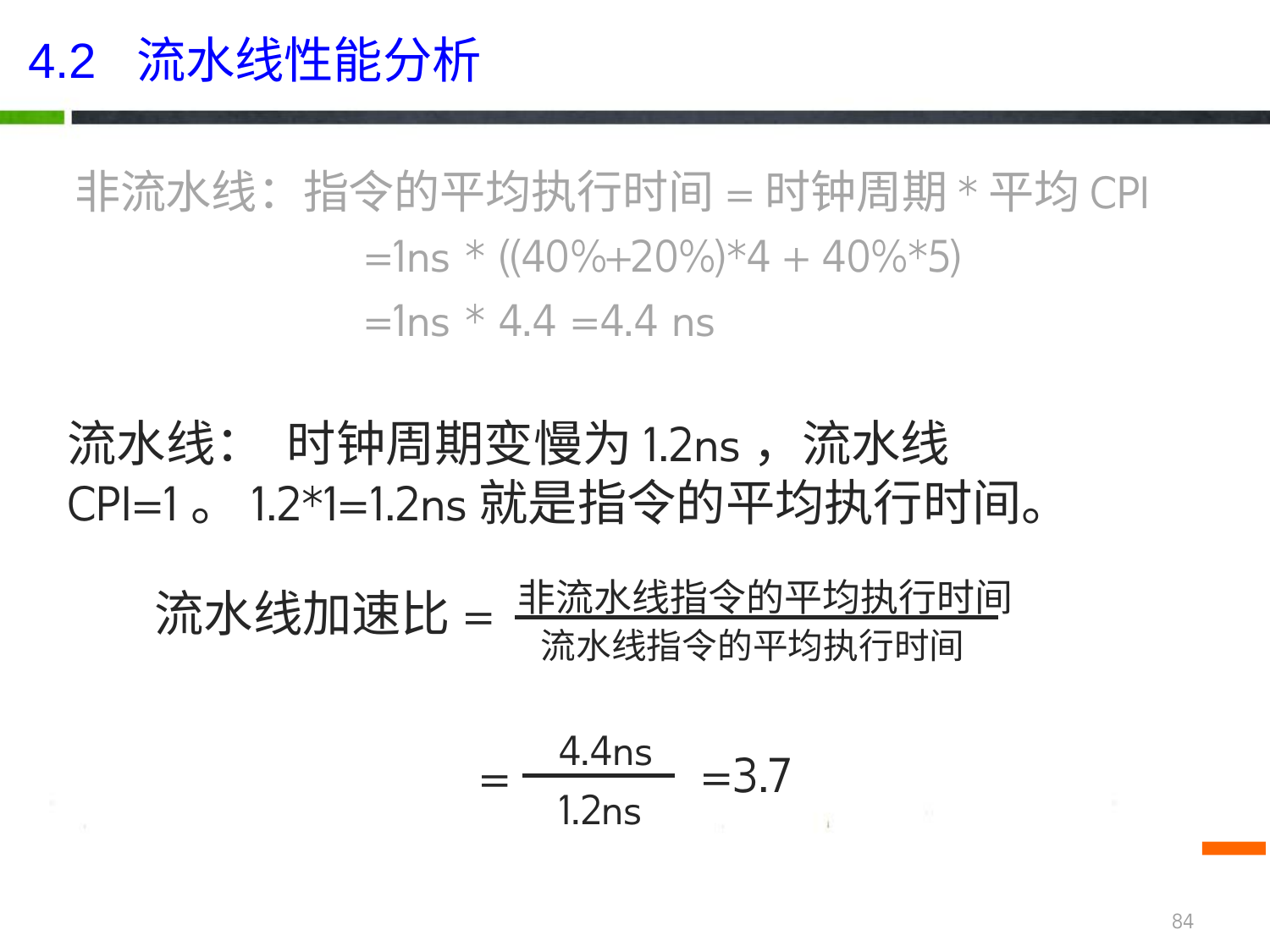

4.2  流水线性能分析
非流水线：指令的平均执行时间=时钟周期*平均CPI
                     =1ns * ((40%+20%)*4 + 40%*5)
                     =1ns * 4.4 =4.4 ns
流水线：  时钟周期变慢为1.2ns，流水线CPI=1。1.2*1=1.2ns就是指令的平均执行时间。
非流水线指令的平均执行时间
流水线加速比=
流水线指令的平均执行时间
4.4ns
=3.7
=
1.2ns
84